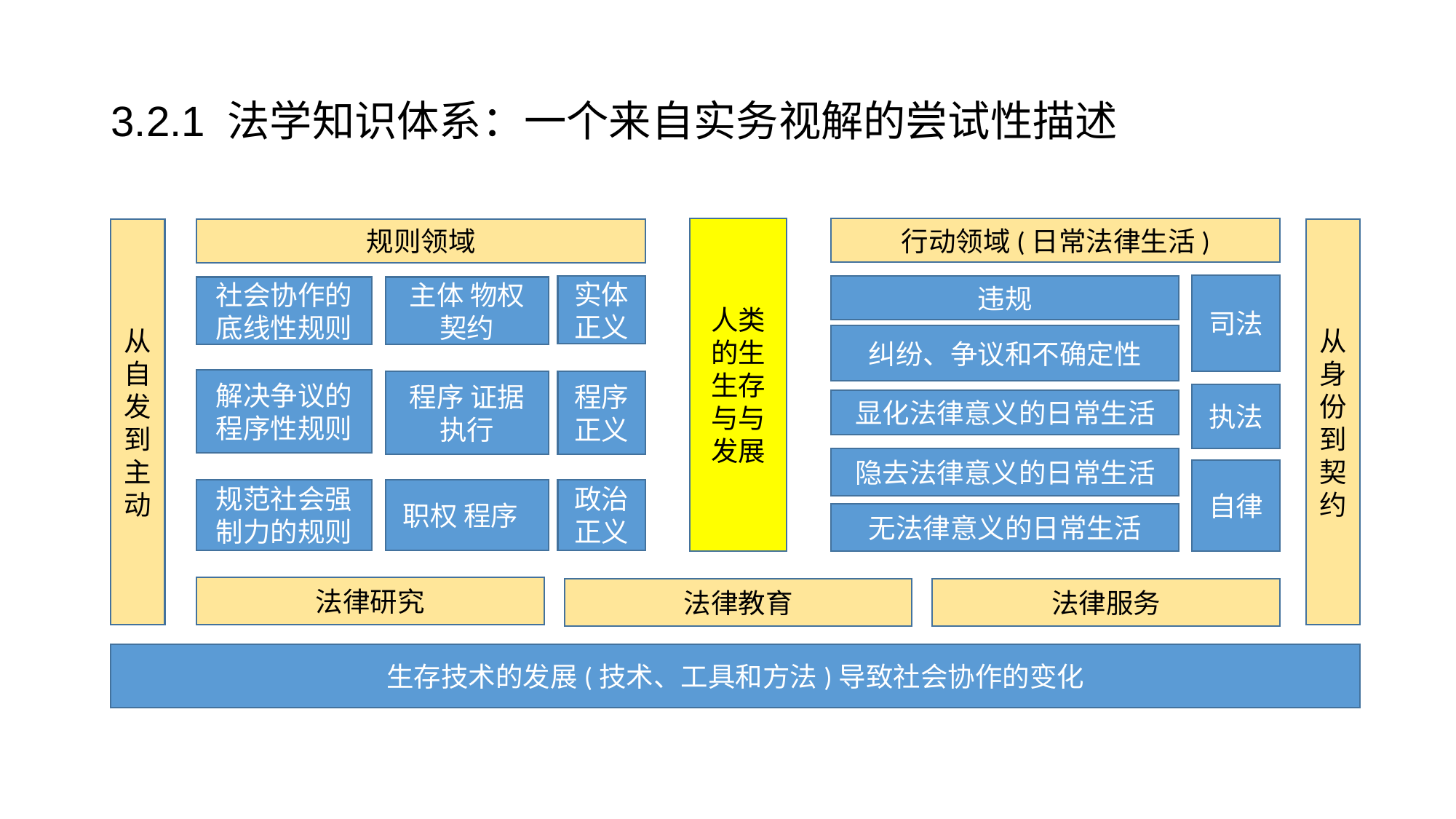

# 3.2.1 法学知识体系：一个来自实务视解的尝试性描述
行动领域(日常法律生活)
人类的生生存与与发展
规则领域
从自发到主动
从身份到契约
司法
违规
实体正义
社会协作的底线性规则
主体 物权 契约
纠纷、争议和不确定性
解决争议的程序性规则
程序 证据 执行
程序正义
执法
显化法律意义的日常生活
隐去法律意义的日常生活
自律
政治正义
规范社会强制力的规则
职权 程序
无法律意义的日常生活
法律研究
法律教育
法律服务
生存技术的发展(技术、工具和方法)导致社会协作的变化